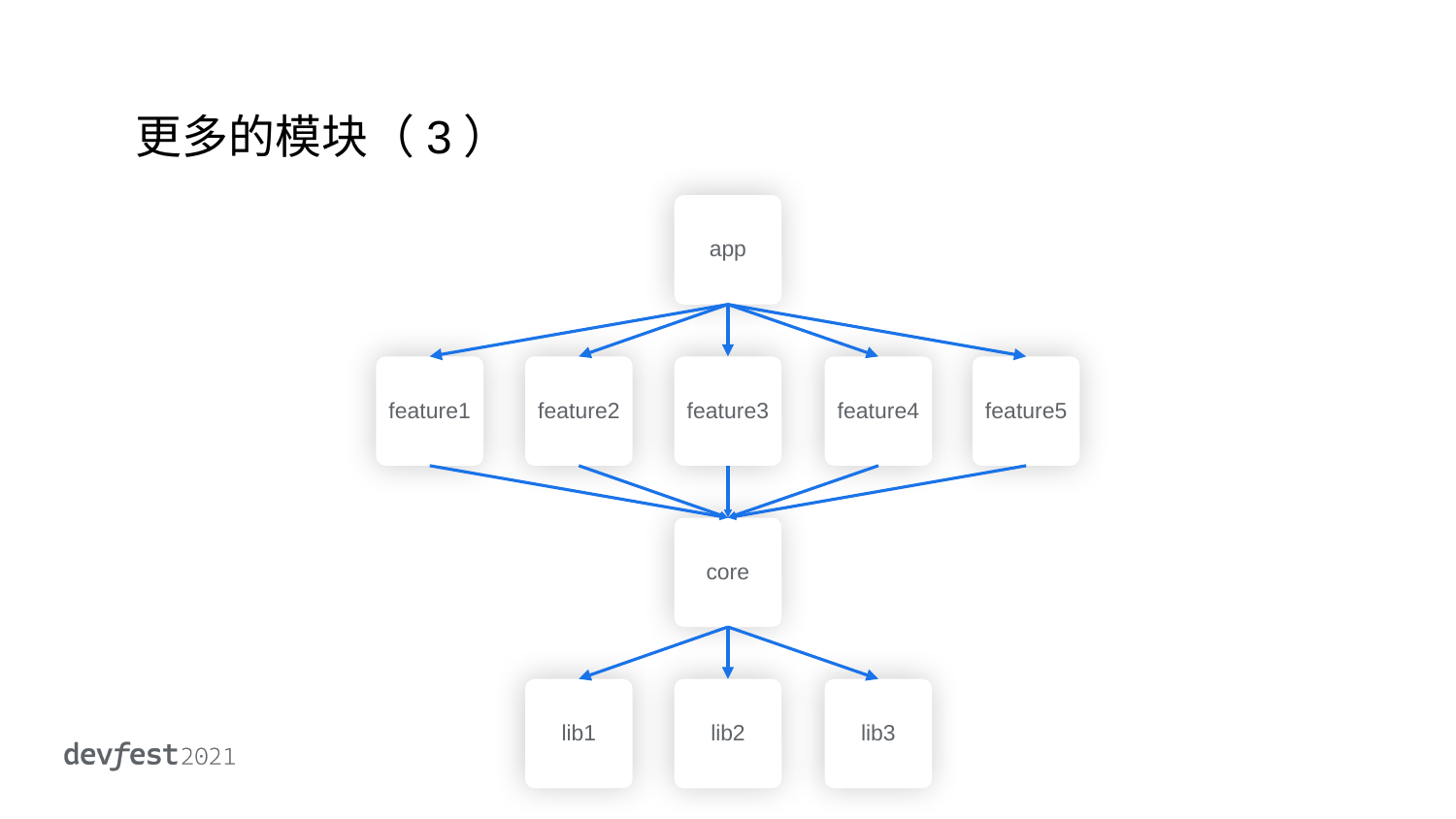

更多的模块（3）

app

feature1
feature2
feature3
feature4
feature5

core

lib1
lib2
lib3